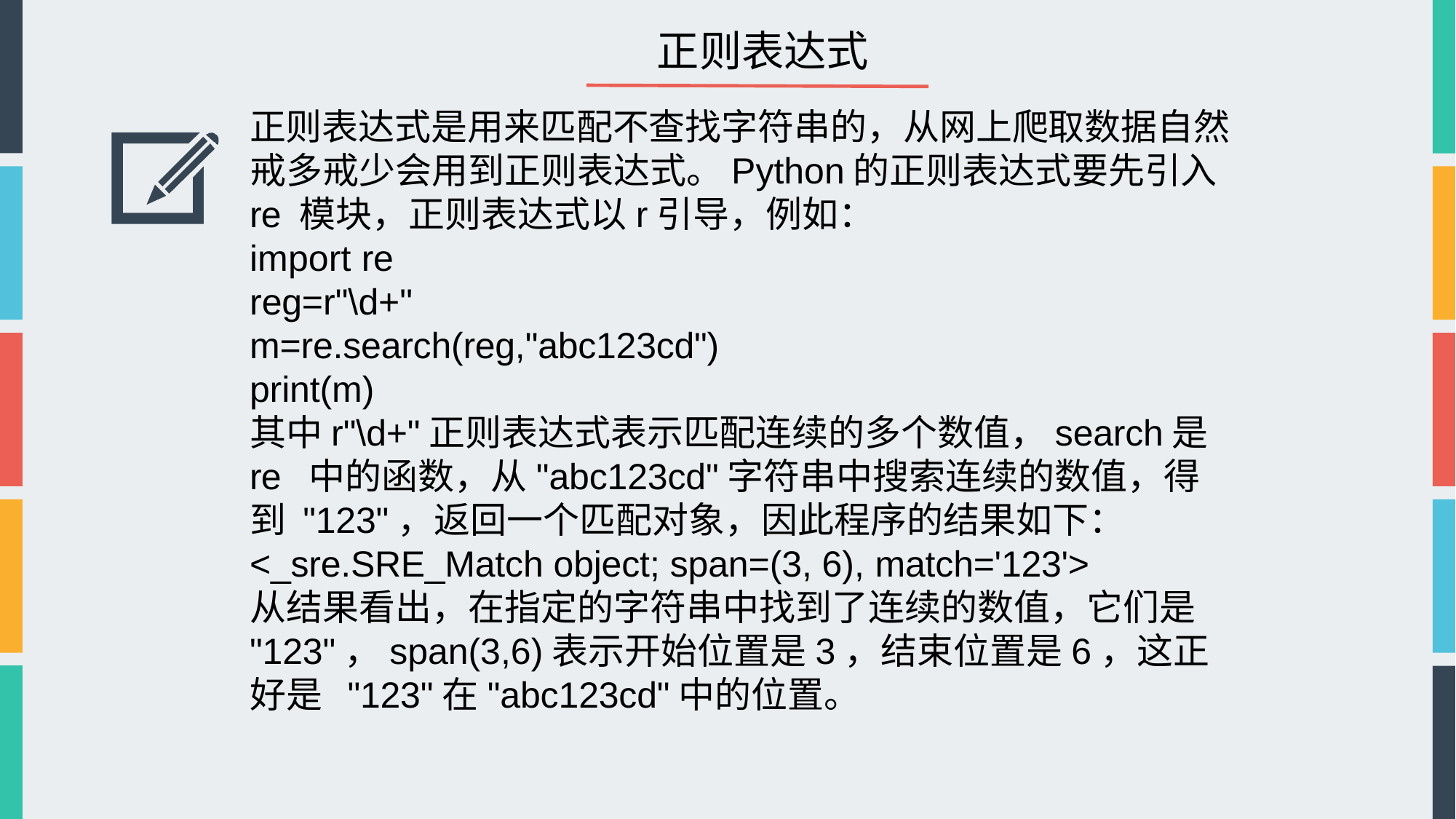

# 正则表达式

正则表达式是用来匹配不查找字符串的，从网上爬取数据自然 戒多戒少会用到正则表达式。Python的正则表达式要先引入re 模块，正则表达式以r引导，例如：
import re  reg=r"\d+"
m=re.search(reg,"abc123cd")  print(m)
其中r"\d+"正则表达式表示匹配连续的多个数值，search是re  中的函数，从"abc123cd"字符串中搜索连续的数值，得到 "123"，返回一个匹配对象，因此程序的结果如下：
<_sre.SRE_Match object; span=(3, 6), match='123'>
从结果看出，在指定的字符串中找到了连续的数值，它们是 "123"，span(3,6)表示开始位置是3，结束位置是6，这正好是  "123"在"abc123cd"中的位置。